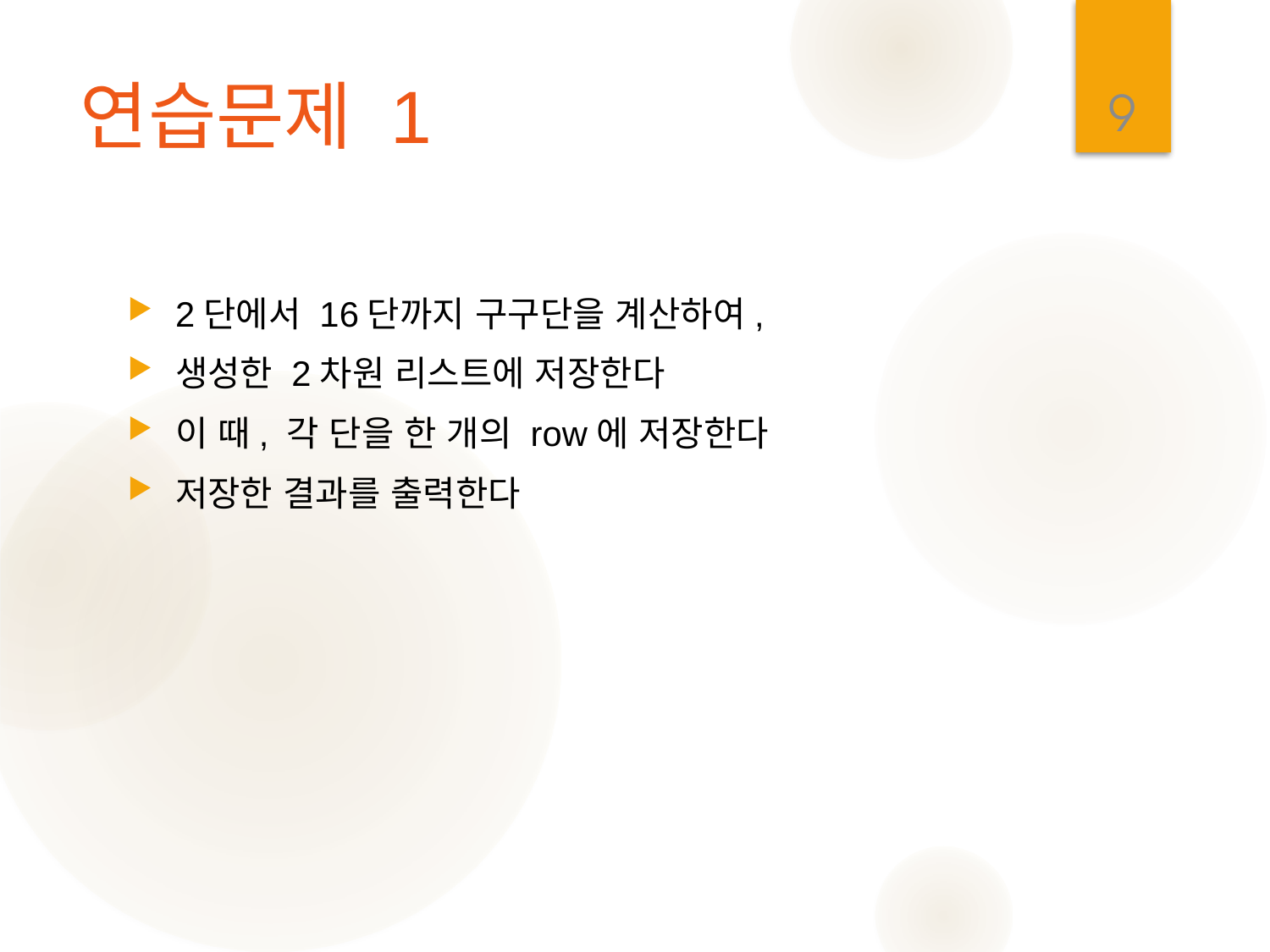

9
# 연습문제 1
2단에서 16단까지 구구단을 계산하여,
생성한 2차원 리스트에 저장한다
이 때, 각 단을 한 개의 row에 저장한다
저장한 결과를 출력한다